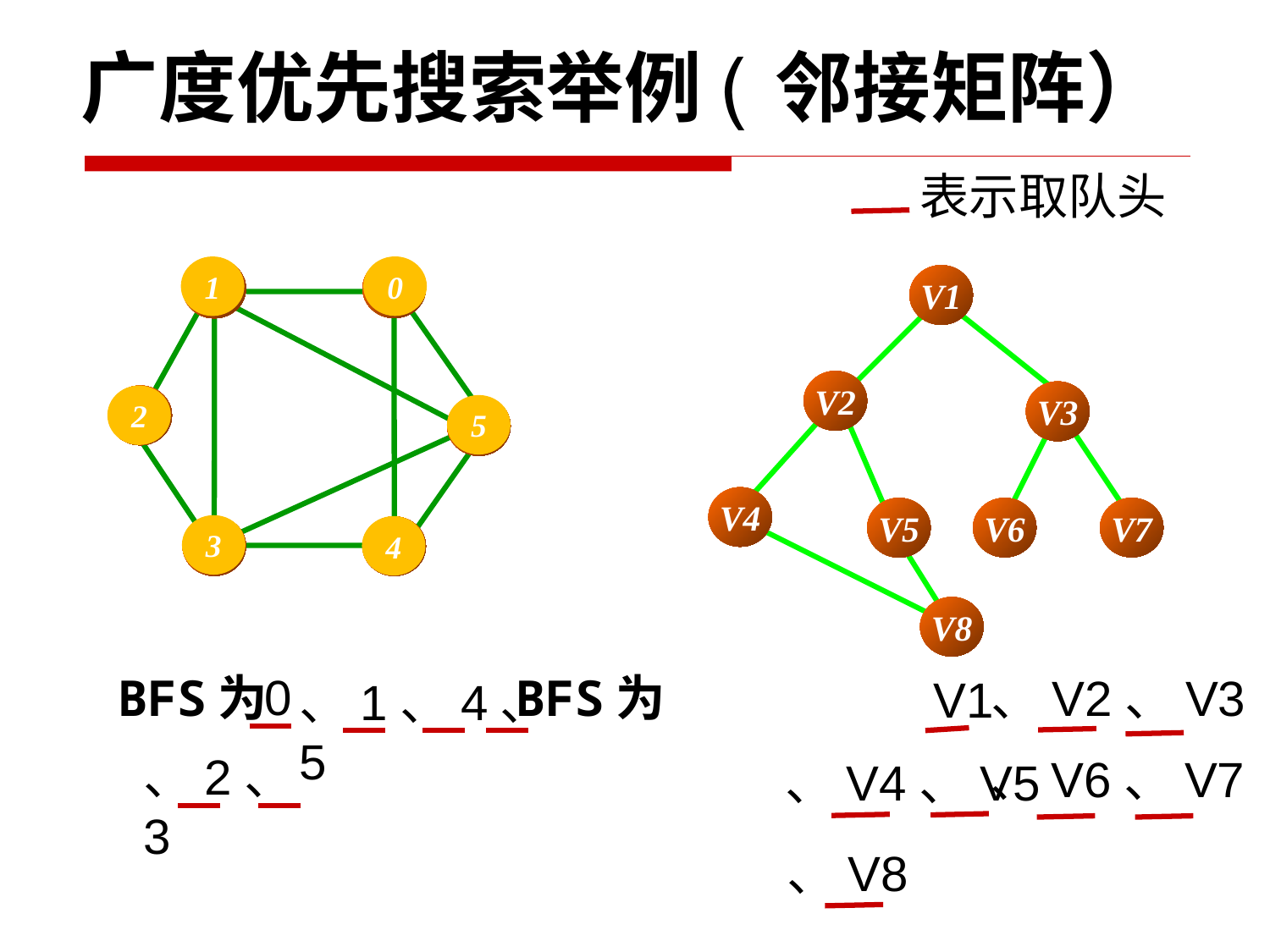

广度优先搜索举例(邻接矩阵）
表示取队头
0
1
1
0
2
5
3
4

V1
V2
V3
V4
V5
V6
V7
V8

2
5
3
4
0
、V2、V3
BFS为                     BFS为
V1
、1、4、5
、2、3
、V6、V7
、V4、V5
、V8